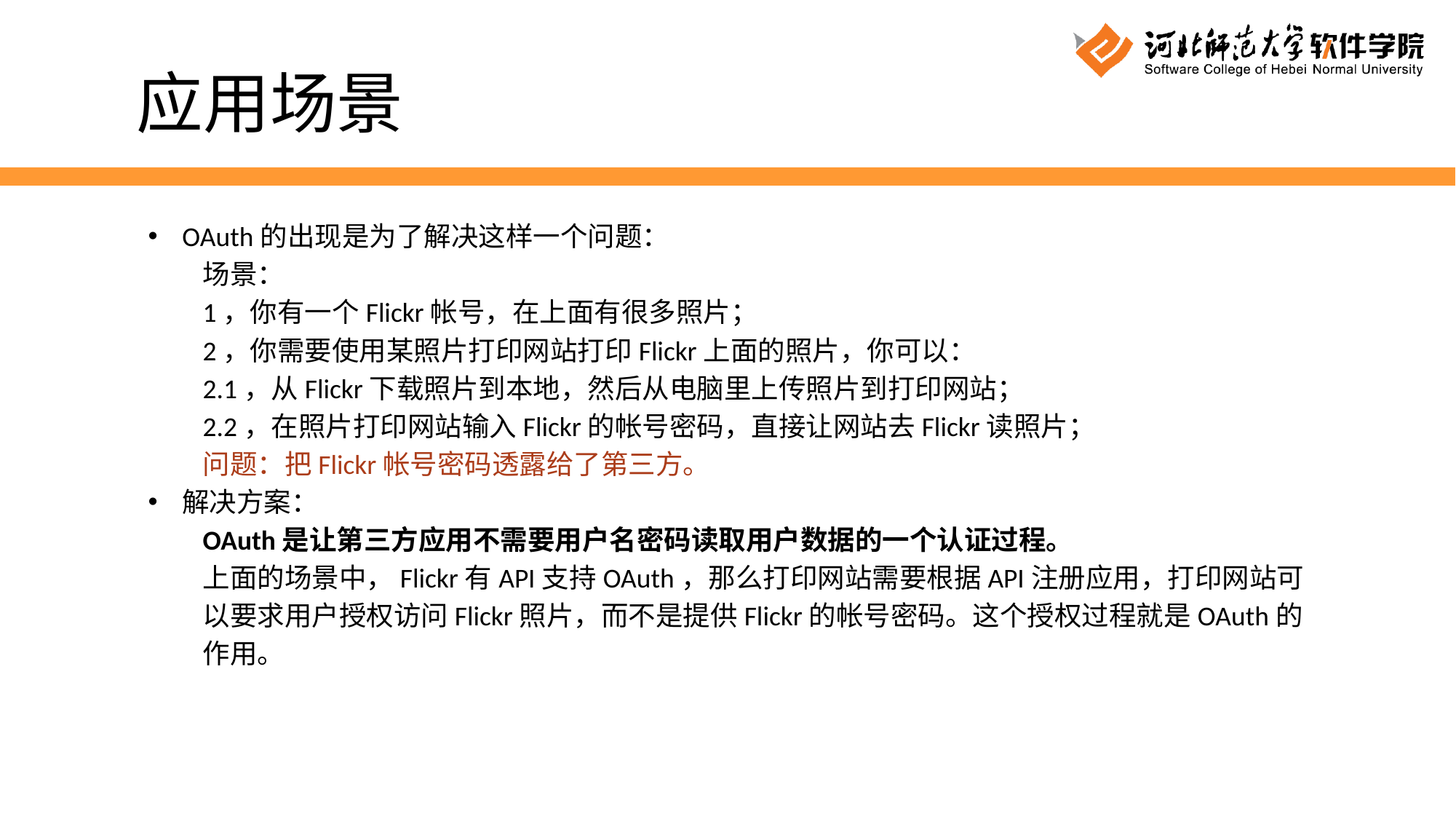

应用场景
OAuth的出现是为了解决这样一个问题：
场景：
1，你有一个Flickr帐号，在上面有很多照片；
2，你需要使用某照片打印网站打印Flickr上面的照片，你可以：
2.1，从Flickr下载照片到本地，然后从电脑里上传照片到打印网站；
2.2，在照片打印网站输入Flickr的帐号密码，直接让网站去Flickr读照片；
问题：把Flickr帐号密码透露给了第三方。
解决方案：
OAuth是让第三方应用不需要用户名密码读取用户数据的一个认证过程。
上面的场景中，Flickr有API支持OAuth，那么打印网站需要根据API注册应用，打印网站可以要求用户授权访问Flickr照片，而不是提供Flickr的帐号密码。这个授权过程就是OAuth的作用。